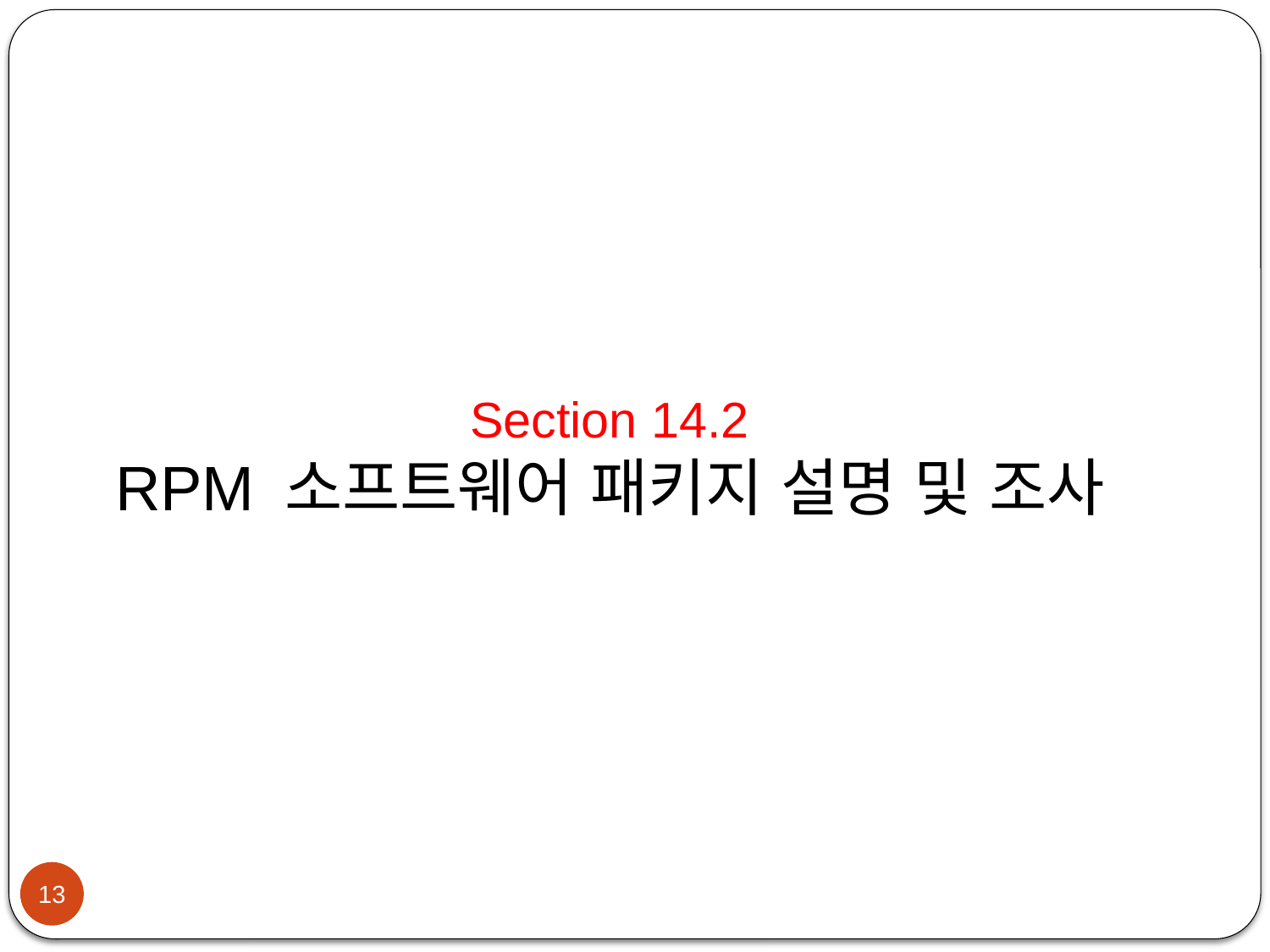

Section 14.2
RPM 소프트웨어 패키지 설명 및 조사
13